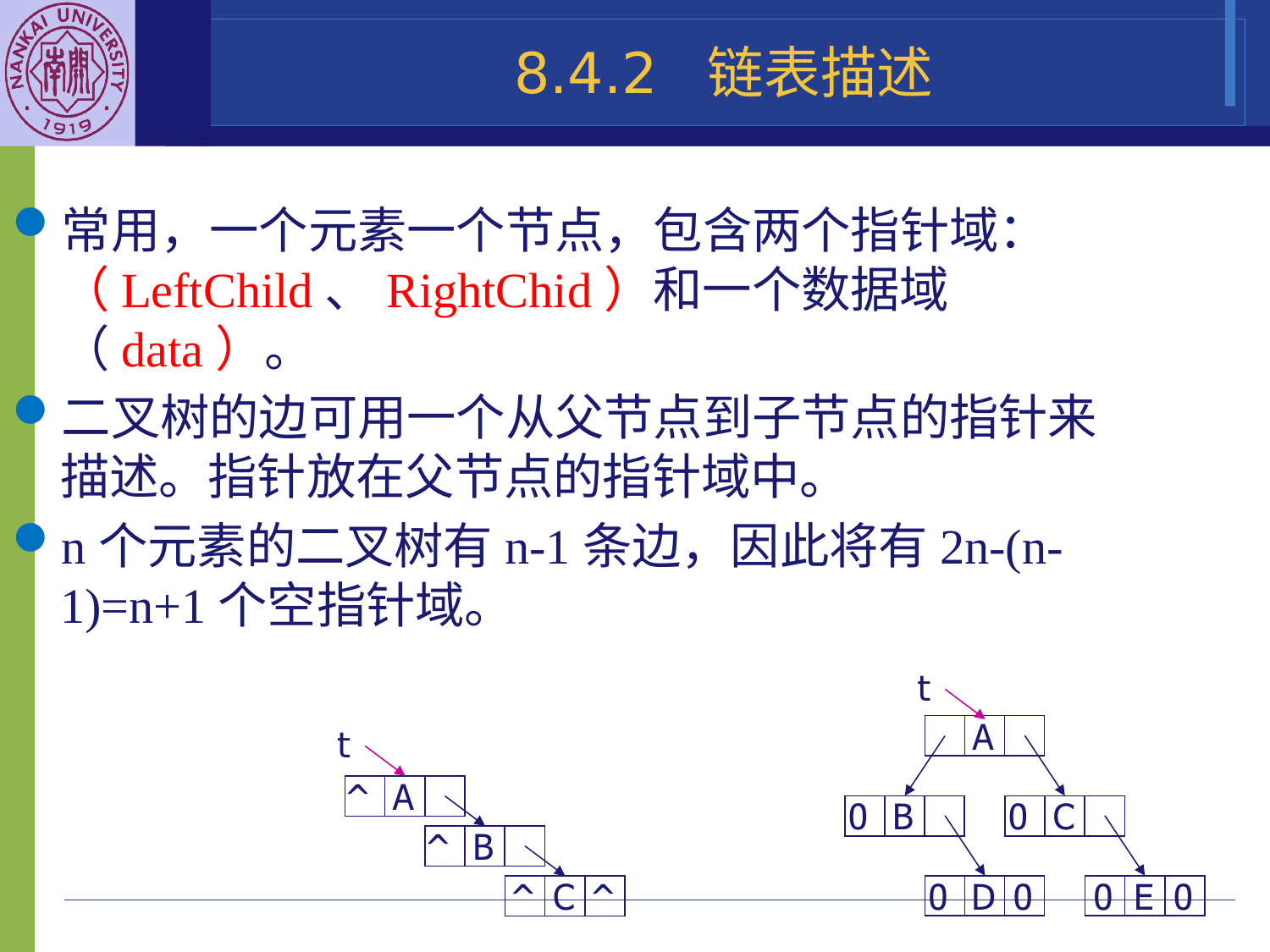

8.4.2  链表描述
常用，一个元素一个节点，包含两个指针域： （LeftChild、RightChid）和一个数据域（data）。
二叉树的边可用一个从父节点到子节点的指针来描述。指针放在父节点的指针域中。
n个元素的二叉树有n-1条边，因此将有2n-(n-1)=n+1个空指针域。
t

A

t

^
A

0
B

0
C

^
B

0
D
0
0
E
0
^
C
^
25